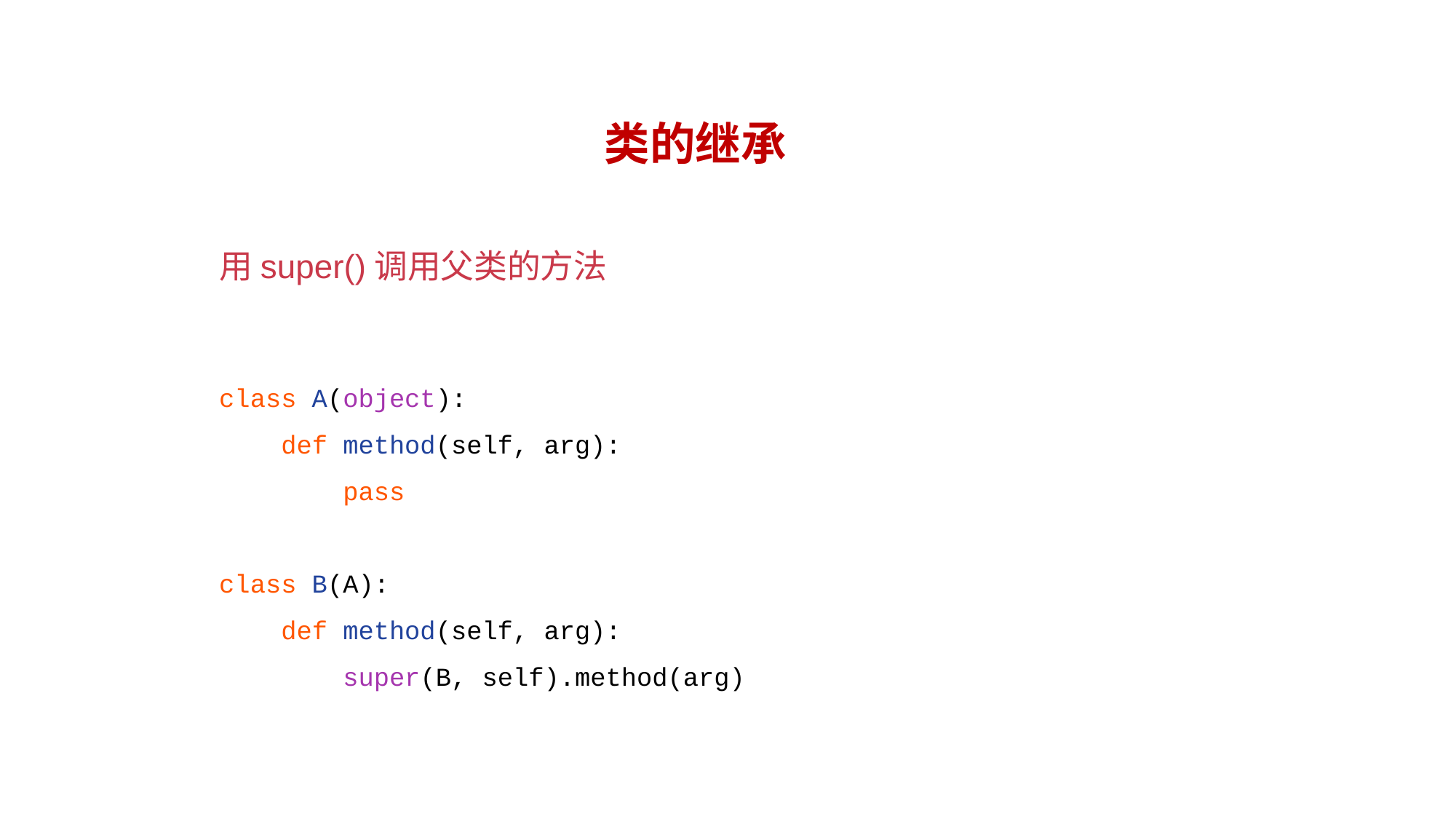

类的继承
# 用super()调用父类的方法
class A(object):
    def method(self, arg):
        pass
class B(A):
    def method(self, arg):
        super(B, self).method(arg)